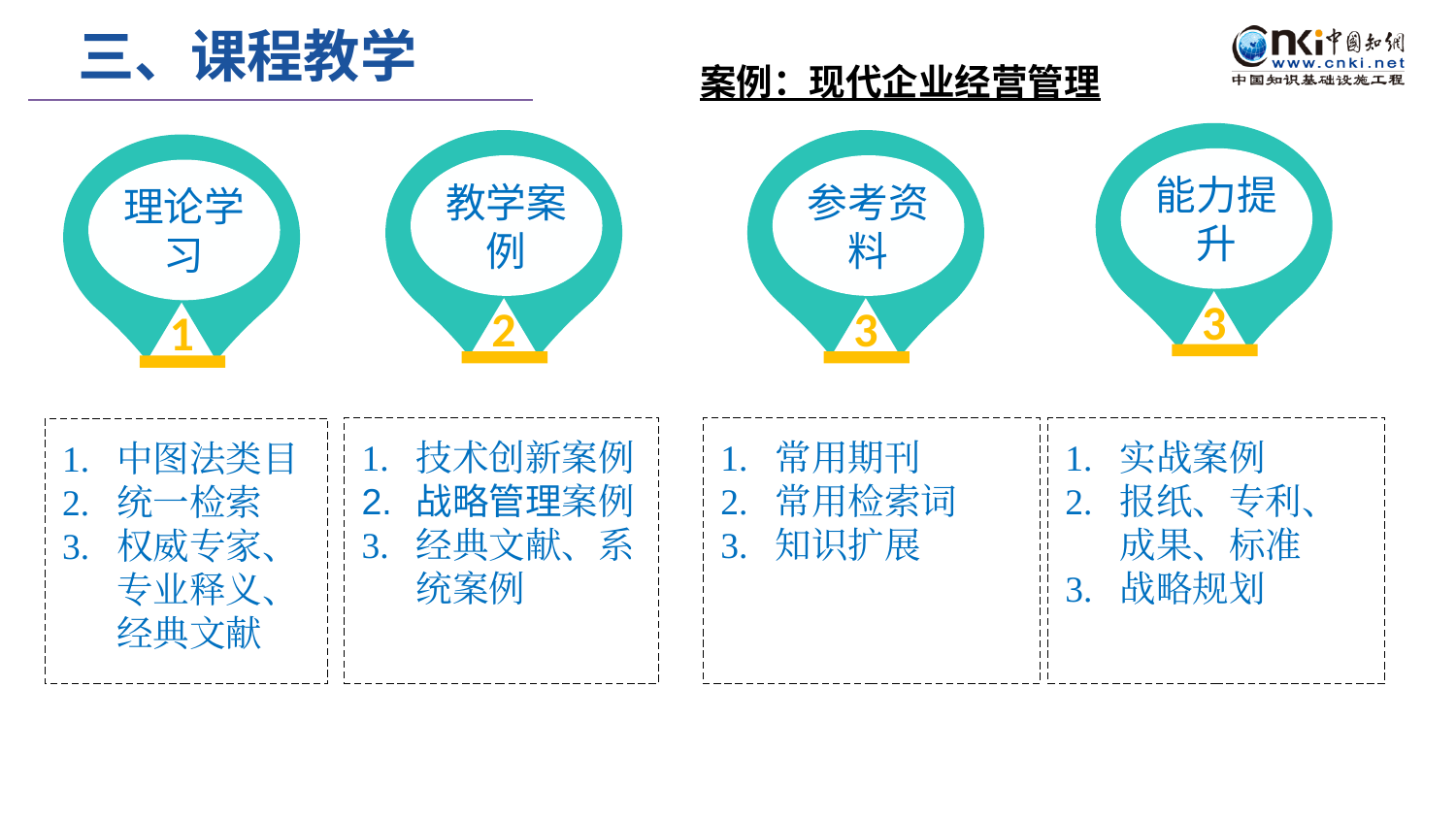

三、课程教学
案例：现代企业经营管理
3
能力提升

2
教学案例

3
参考资料

1
理论学习

技术创新案例
战略管理案例
经典文献、系统案例

常用期刊
常用检索词
知识扩展
实战案例
报纸、专利、成果、标准
战略规划
中图法类目
统一检索
权威专家、专业释义、经典文献